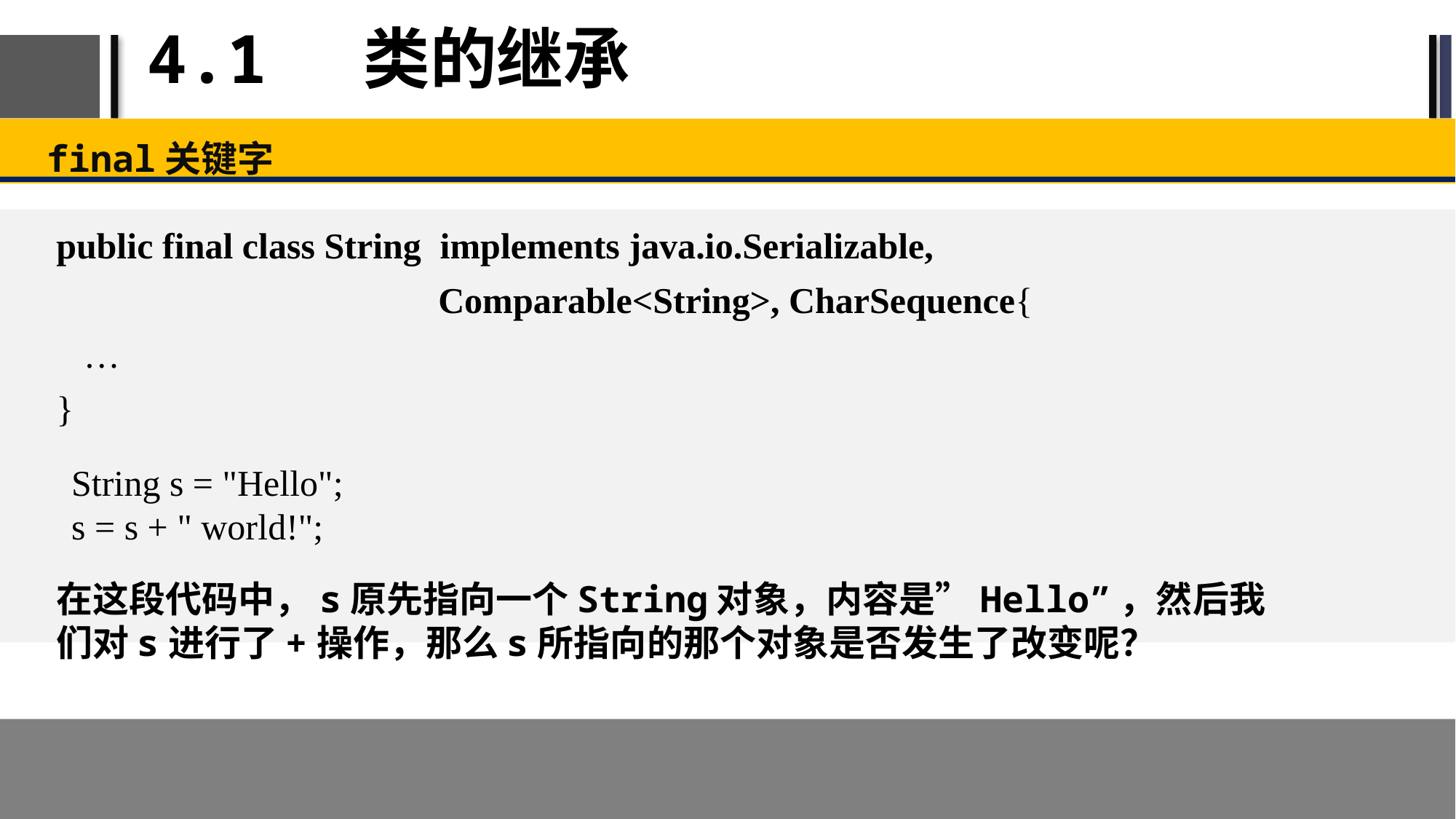

# 4.1  类的继承

final关键字

public final class String  implements java.io.Serializable,
                                          Comparable<String>, CharSequence{
   …
}
String s = "Hello";
s = s + " world!";
在这段代码中，s原先指向一个String对象，内容是”Hello”，然后我们对s进行了+操作，那么s所指向的那个对象是否发生了改变呢？